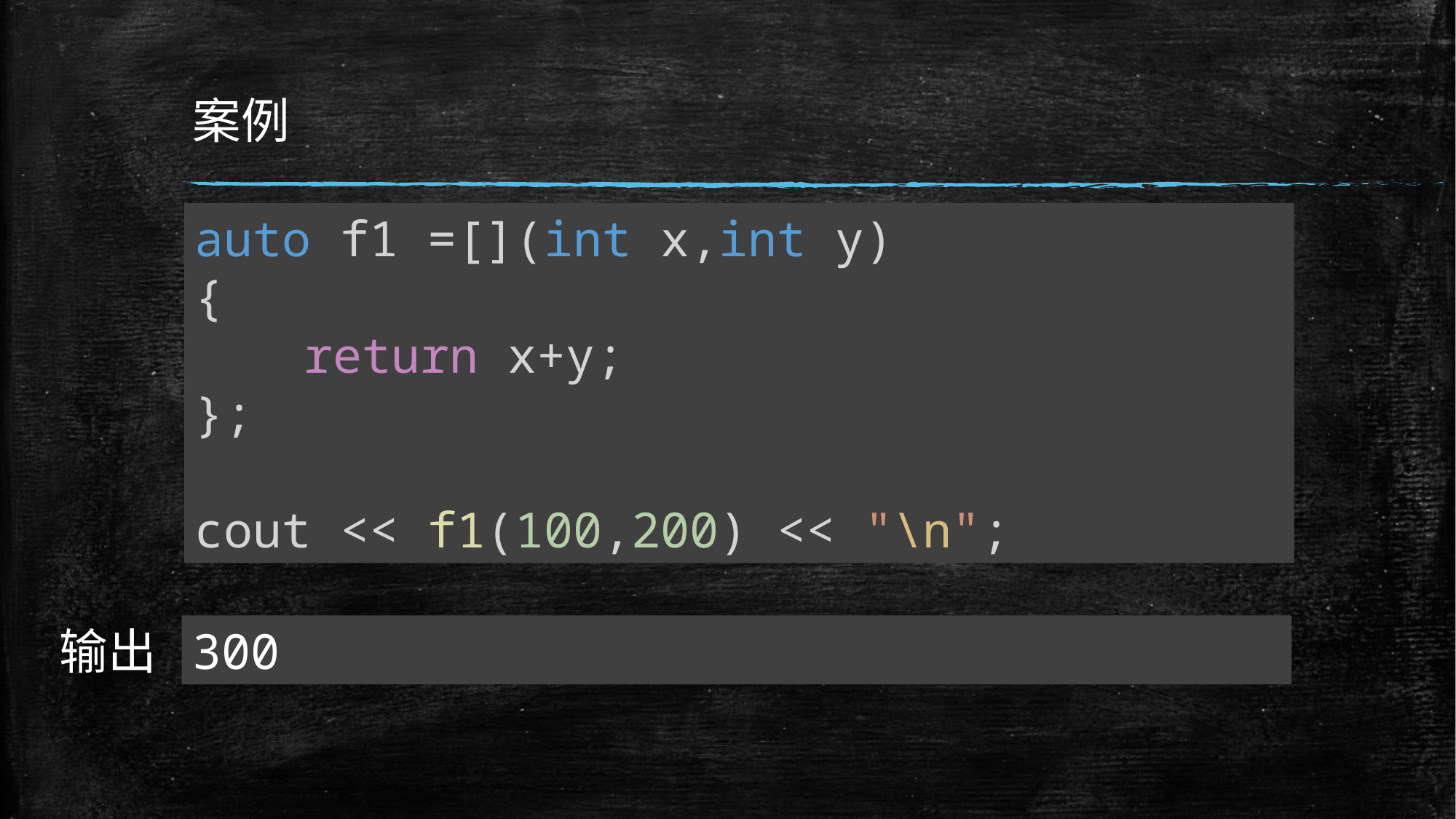

# 案例
auto f1 =[](int x,int y)
{
	return x+y;
};
cout << f1(100,200) << "\n";
输出
300